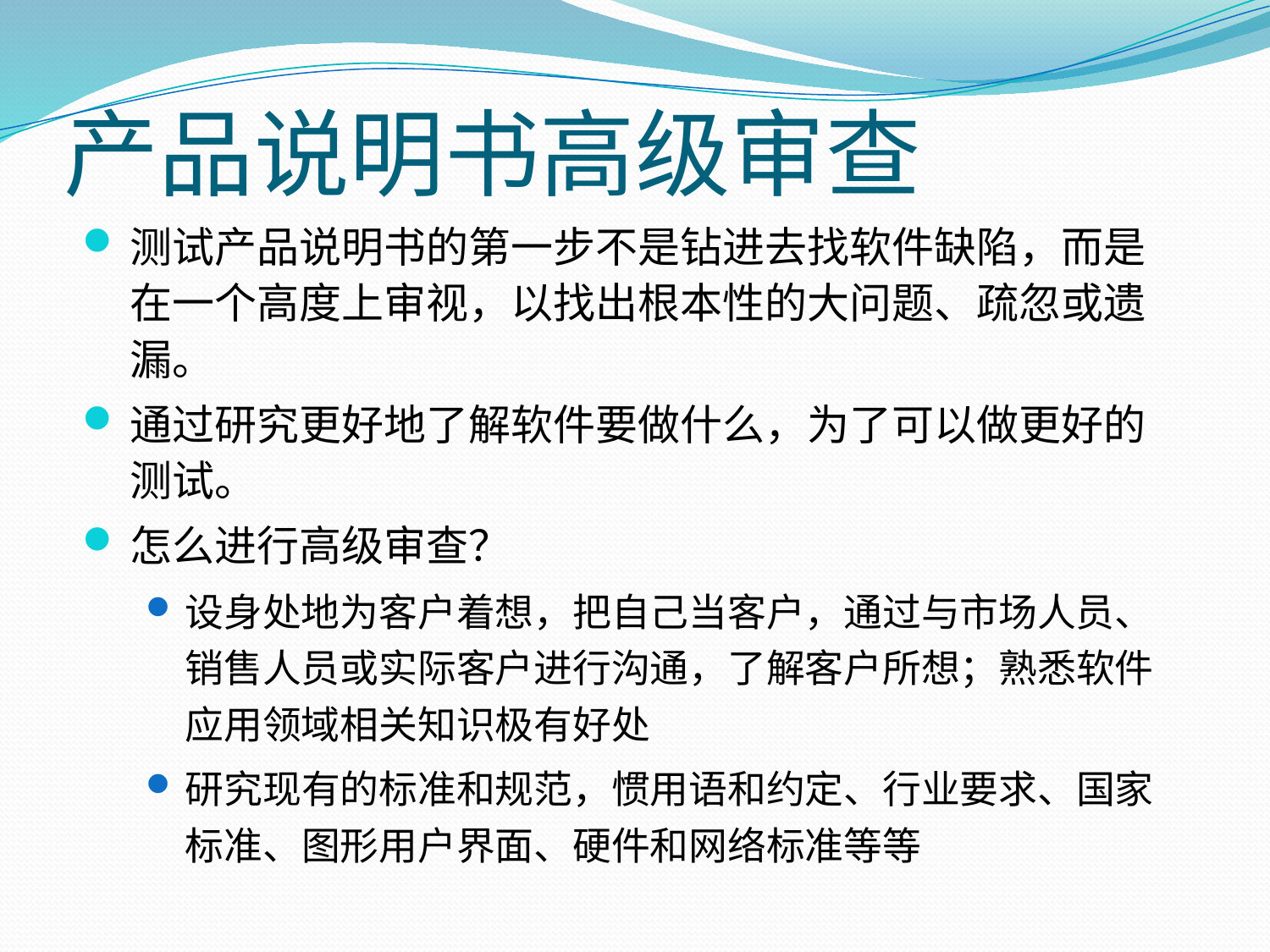

# 产品说明书高级审查
测试产品说明书的第一步不是钻进去找软件缺陷，而是在一个高度上审视，以找出根本性的大问题、疏忽或遗漏。
通过研究更好地了解软件要做什么，为了可以做更好的测试。
怎么进行高级审查？
设身处地为客户着想，把自己当客户，通过与市场人员、销售人员或实际客户进行沟通，了解客户所想；熟悉软件应用领域相关知识极有好处
研究现有的标准和规范，惯用语和约定、行业要求、国家标准、图形用户界面、硬件和网络标准等等